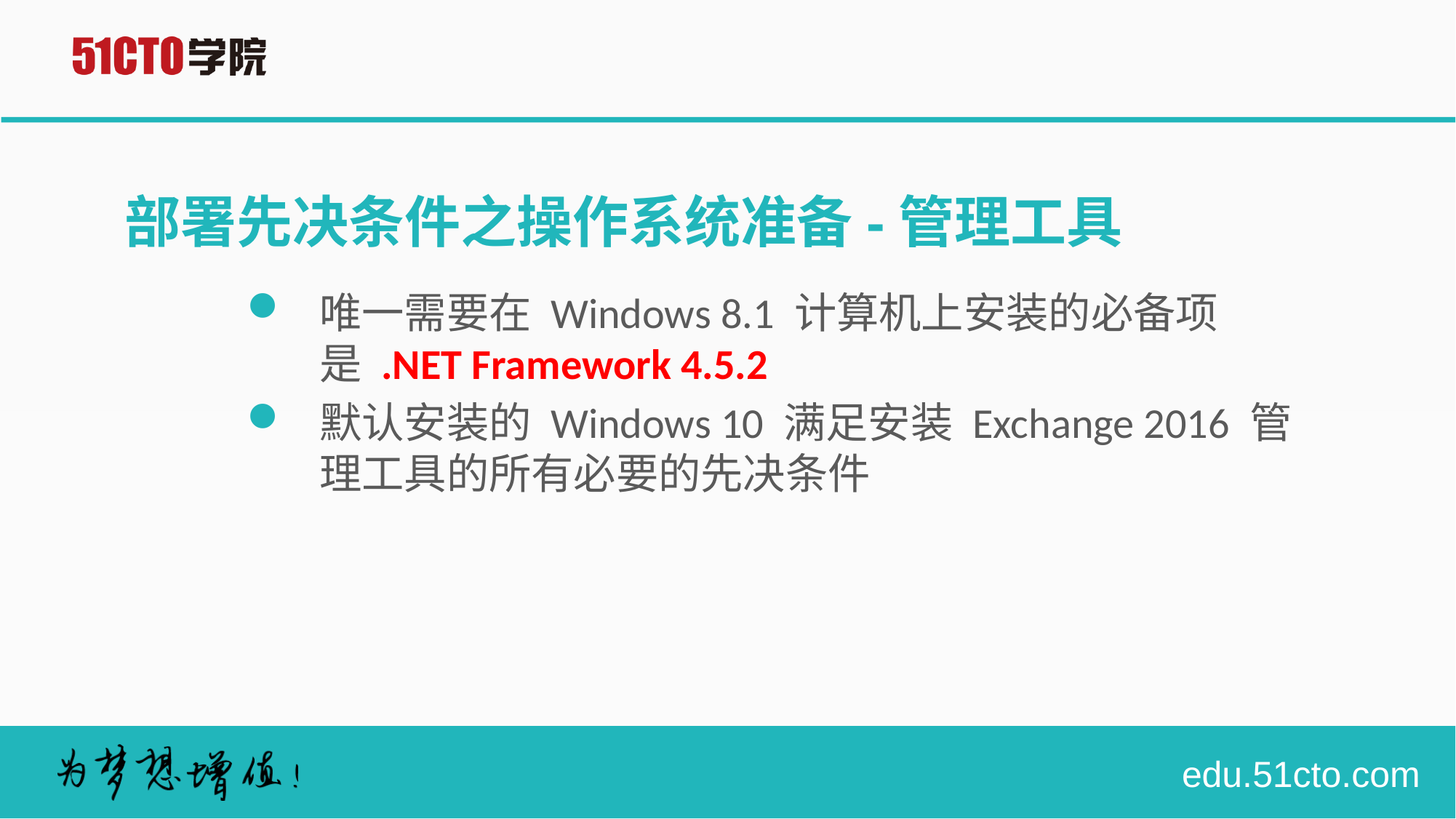

# 部署先决条件之操作系统准备-管理工具
唯一需要在 Windows 8.1 计算机上安装的必备项是 .NET Framework 4.5.2
默认安装的 Windows 10 满足安装 Exchange 2016 管理工具的所有必要的先决条件